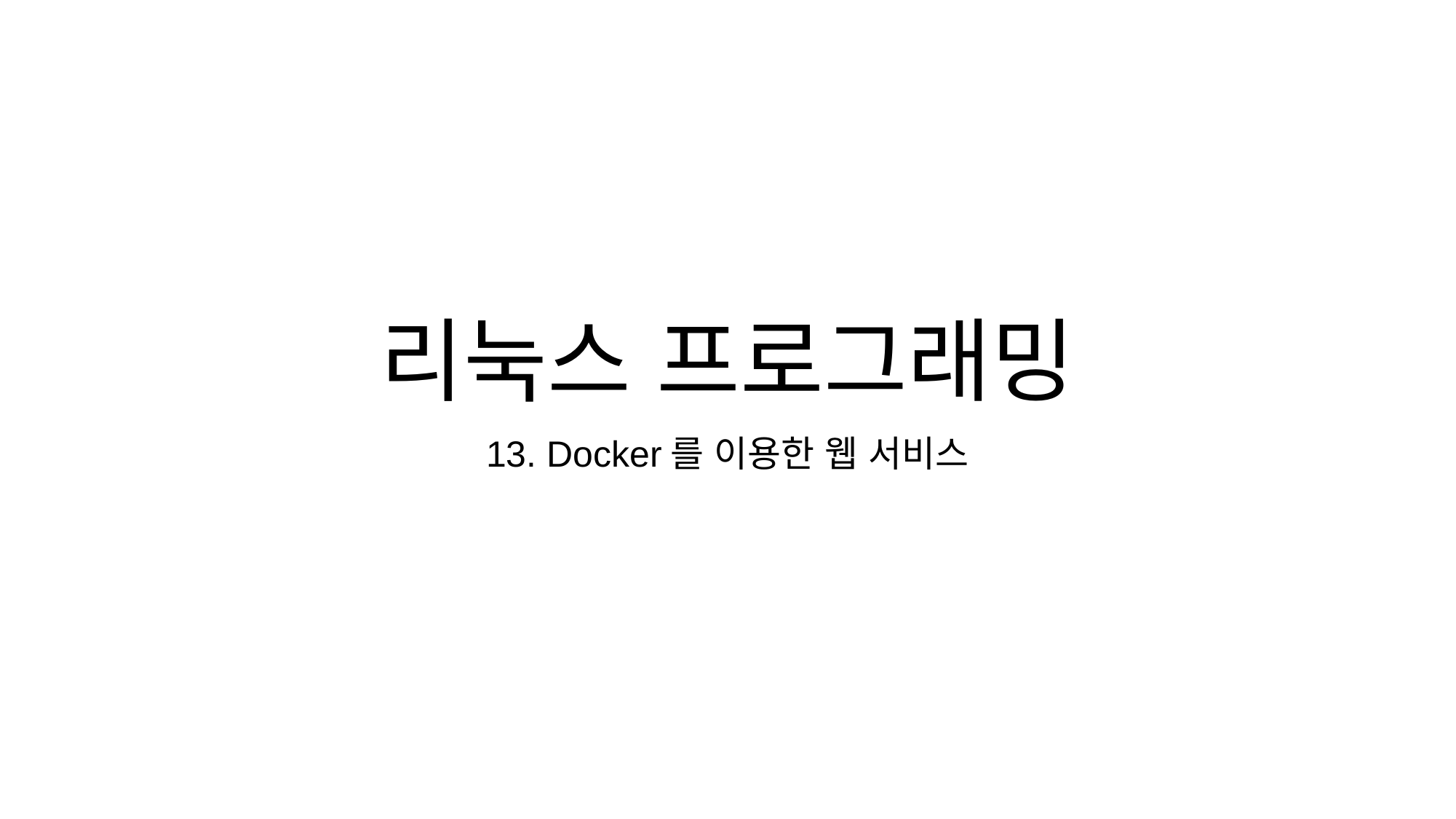

# 리눅스 프로그래밍
13. Docker를 이용한 웹 서비스